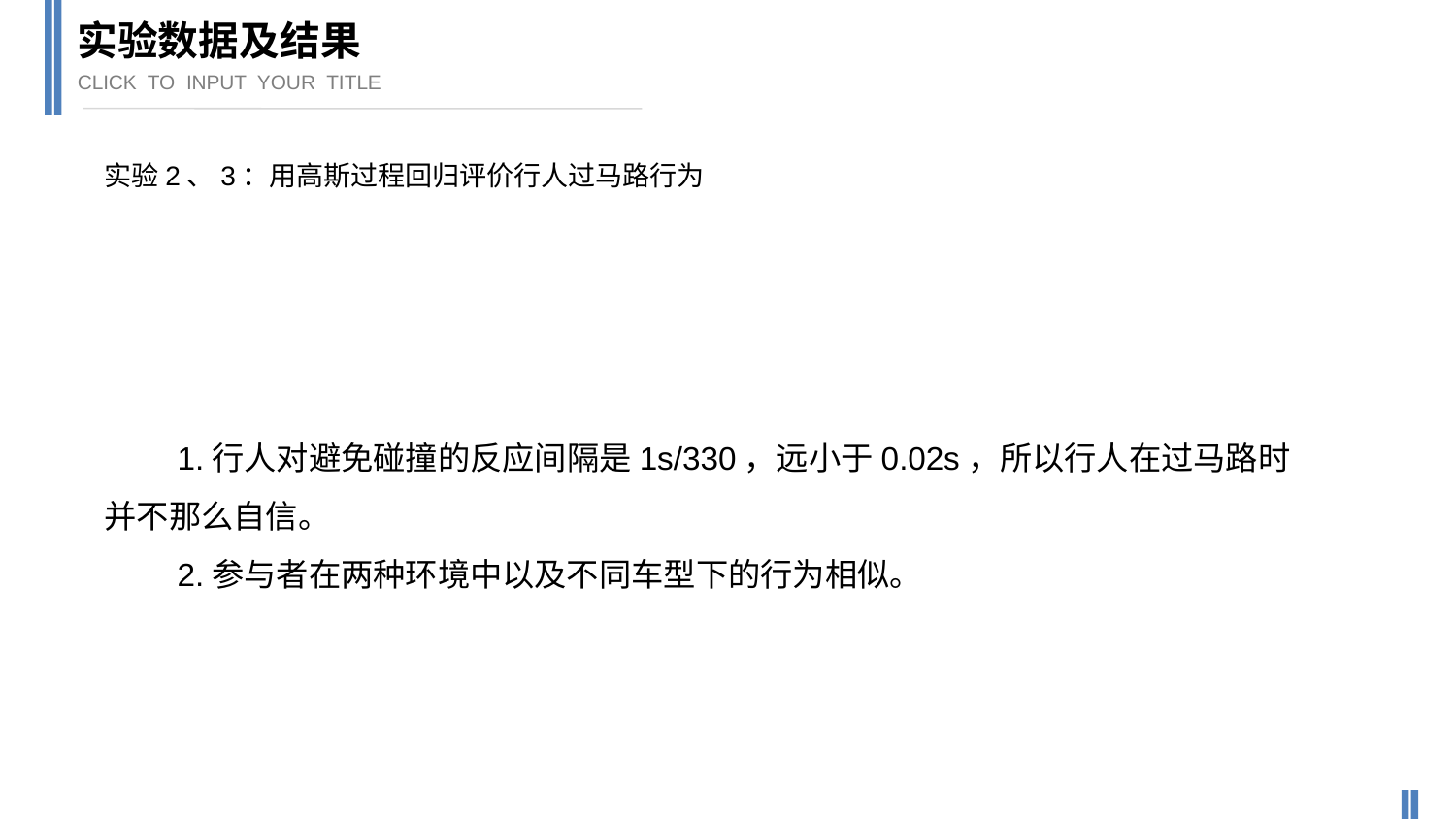

实验数据及结果
CLICK  TO  INPUT  YOUR  TITLE
实验2、3：用高斯过程回归评价行人过马路行为

1.行人对避免碰撞的反应间隔是1s/330，远小于0.02s，所以行人在过马路时并不那么自信。
2.参与者在两种环境中以及不同车型下的行为相似。